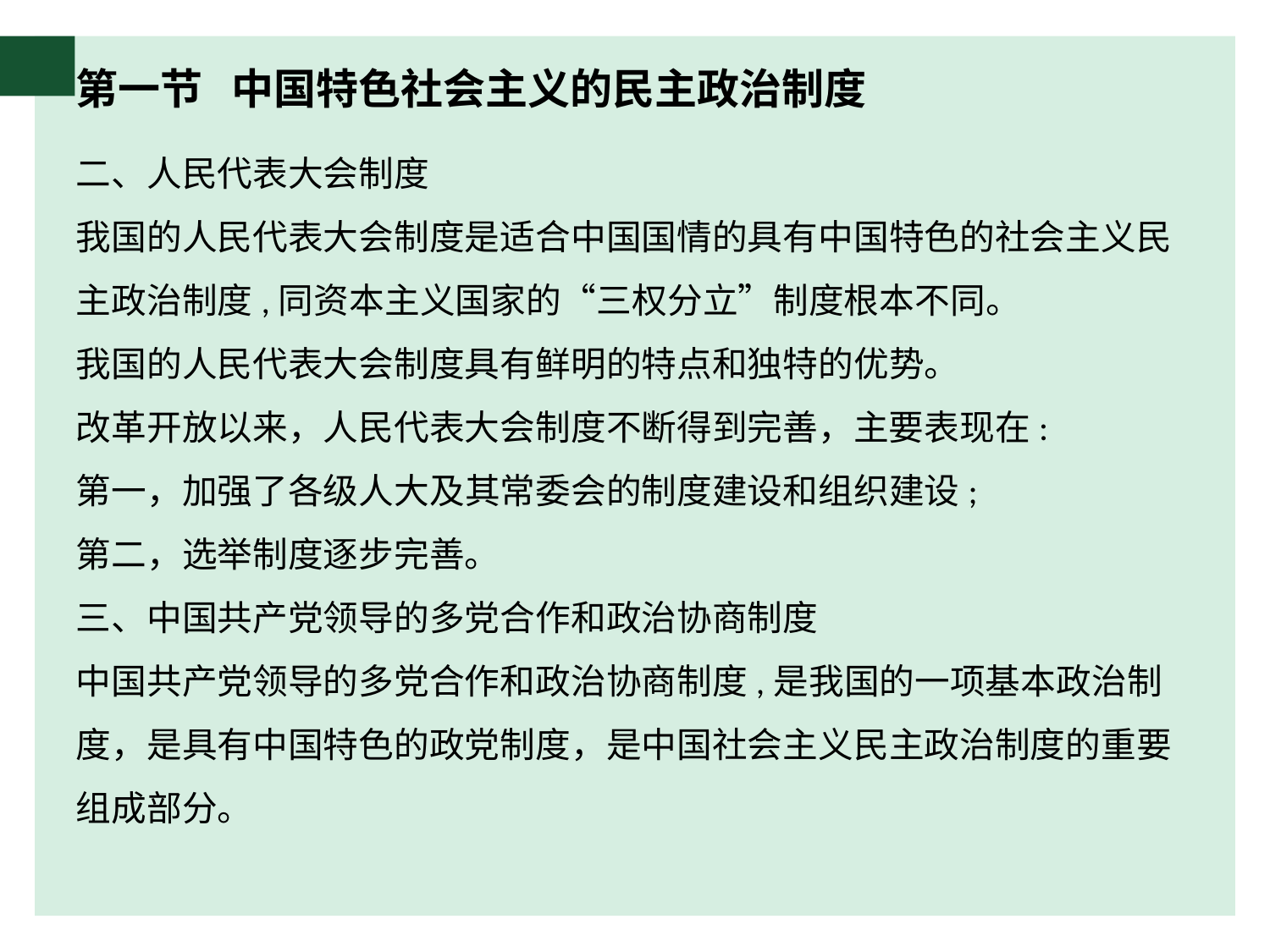

# 第一节   中国特色社会主义的民主政治制度
二、人民代表大会制度
我国的人民代表大会制度是适合中国国情的具有中国特色的社会主义民主政治制度,同资本主义国家的“三权分立”制度根本不同。
我国的人民代表大会制度具有鲜明的特点和独特的优势。
改革开放以来，人民代表大会制度不断得到完善，主要表现在:
第一，加强了各级人大及其常委会的制度建设和组织建设;
第二，选举制度逐步完善。
三、中国共产党领导的多党合作和政治协商制度
中国共产党领导的多党合作和政治协商制度,是我国的一项基本政治制度，是具有中国特色的政党制度，是中国社会主义民主政治制度的重要组成部分。